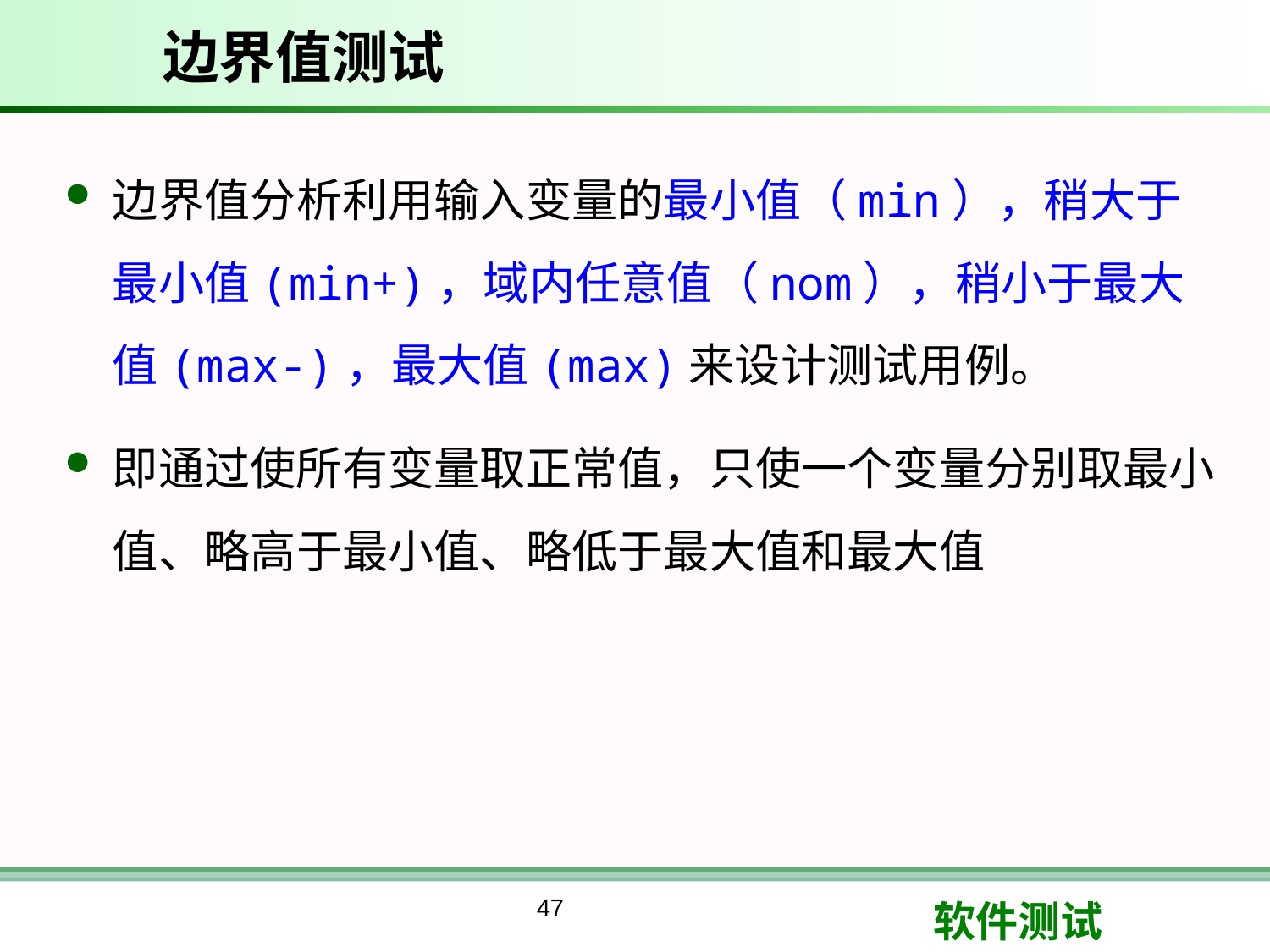

# 边界值测试
边界值分析利用输入变量的最小值（min），稍大于最小值(min+)，域内任意值（nom），稍小于最大值(max-)，最大值(max)来设计测试用例。
即通过使所有变量取正常值，只使一个变量分别取最小值、略高于最小值、略低于最大值和最大值
47